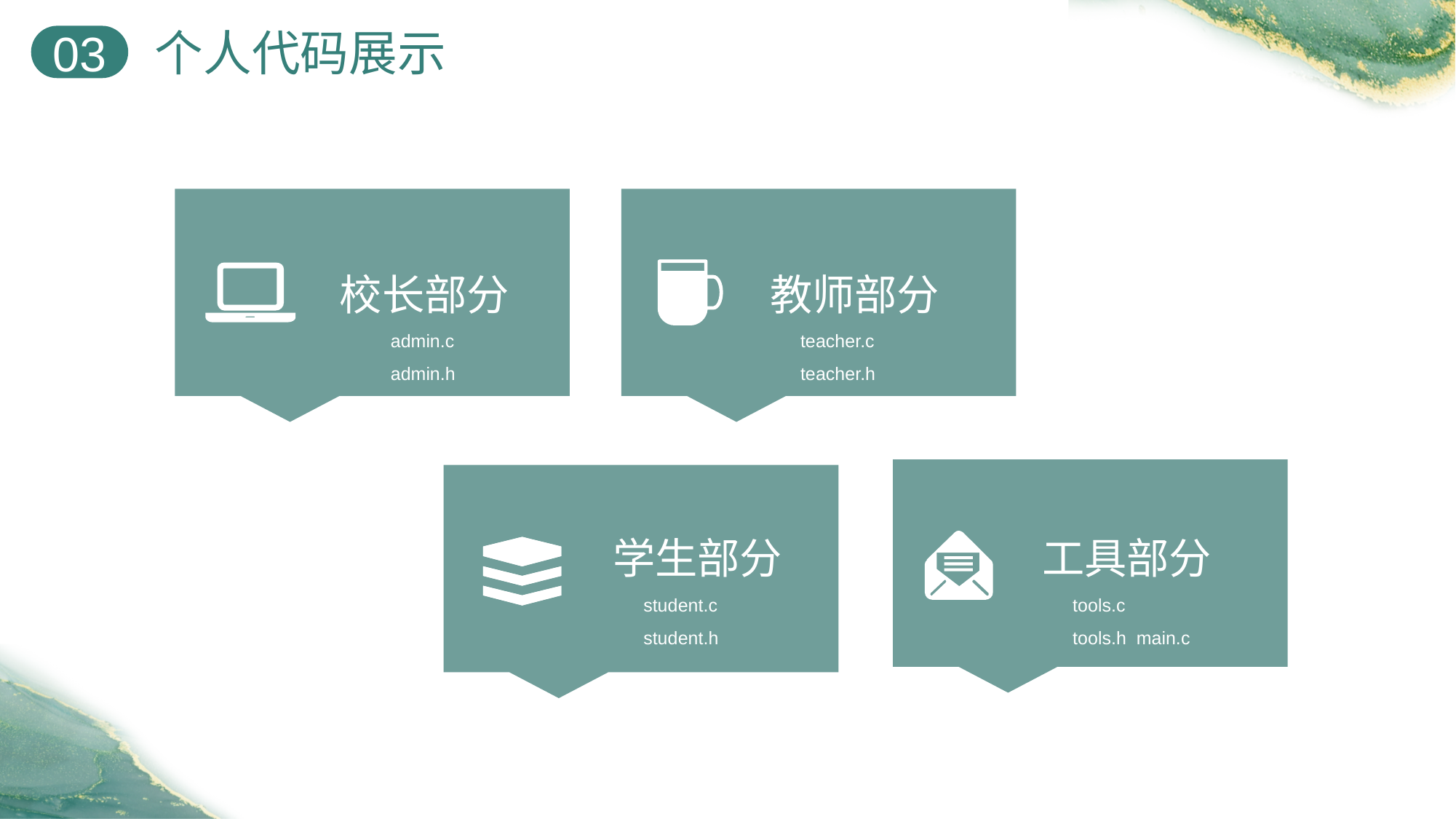

个人代码展示
03

校长部分
          admin.c
          admin.h

教师部分
      teacher.c
      teacher.h

工具部分
      tools.c
      tools.h  main.c

学生部分
      student.c
      student.h